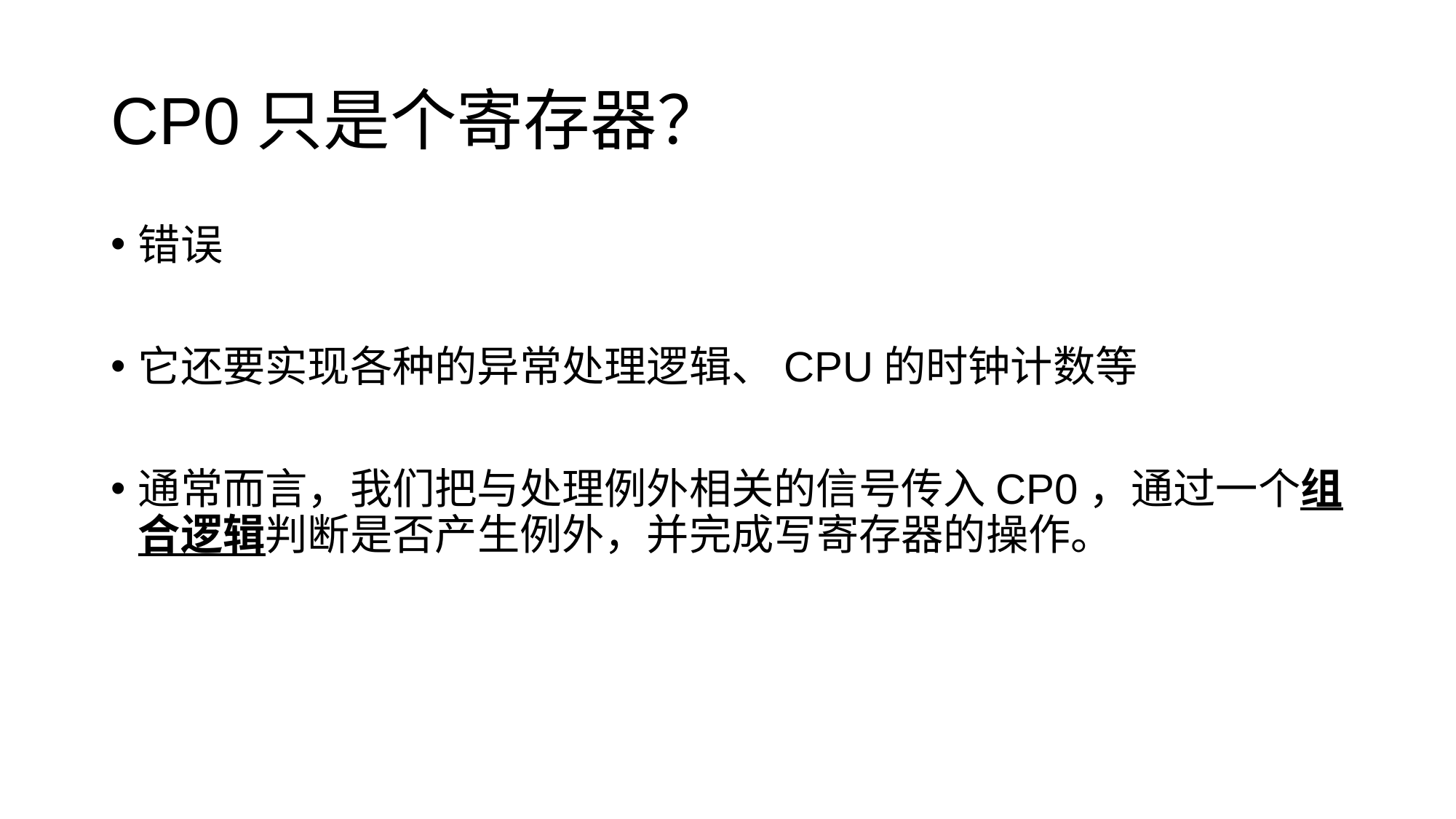

# CP0只是个寄存器？
错误

它还要实现各种的异常处理逻辑、CPU的时钟计数等

通常而言，我们把与处理例外相关的信号传入CP0，通过一个组合逻辑判断是否产生例外，并完成写寄存器的操作。